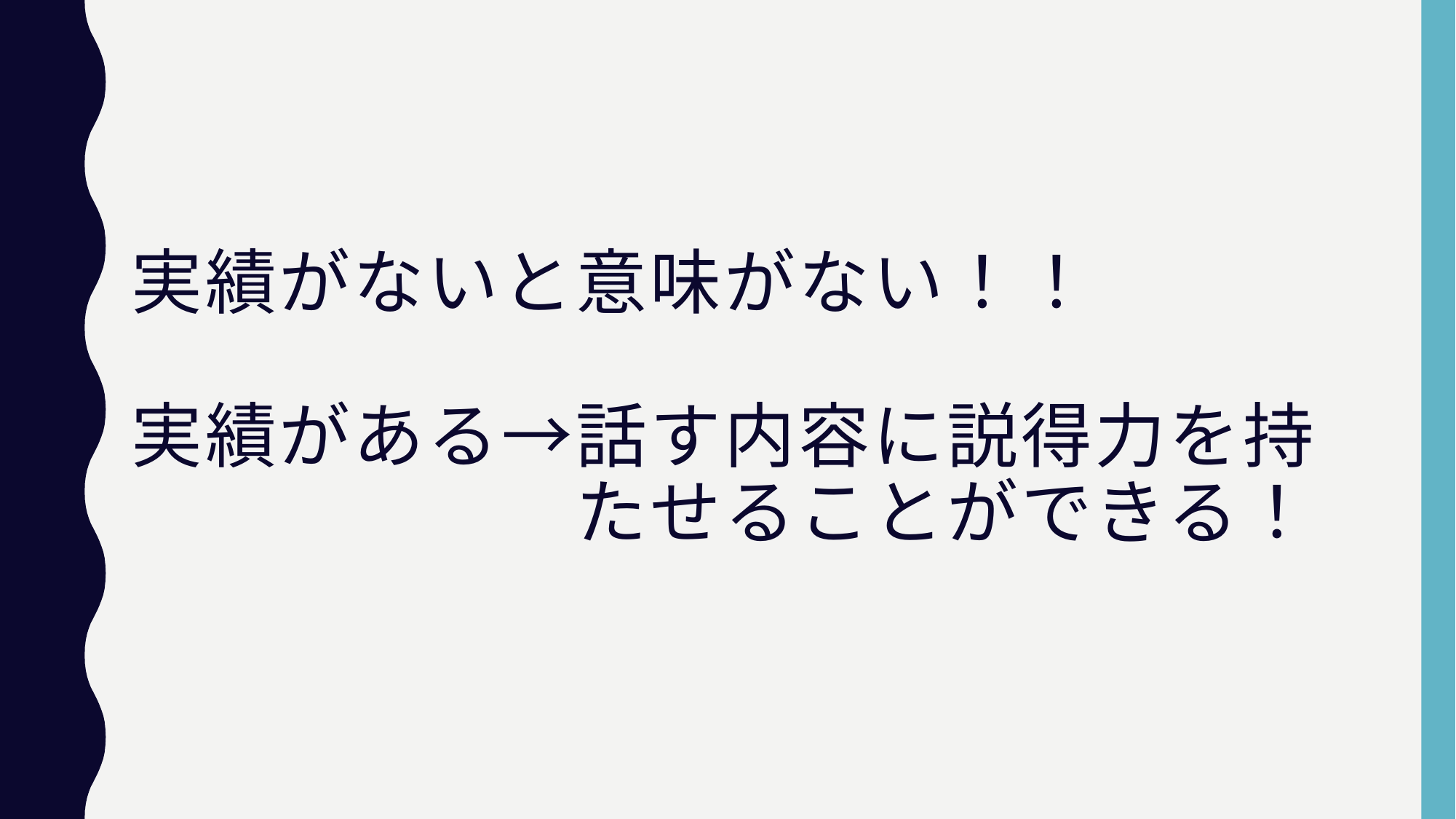

# 実績がないと意味がない！！ 実績がある→話す内容に説得力を持 　　　　　　たせることができる！